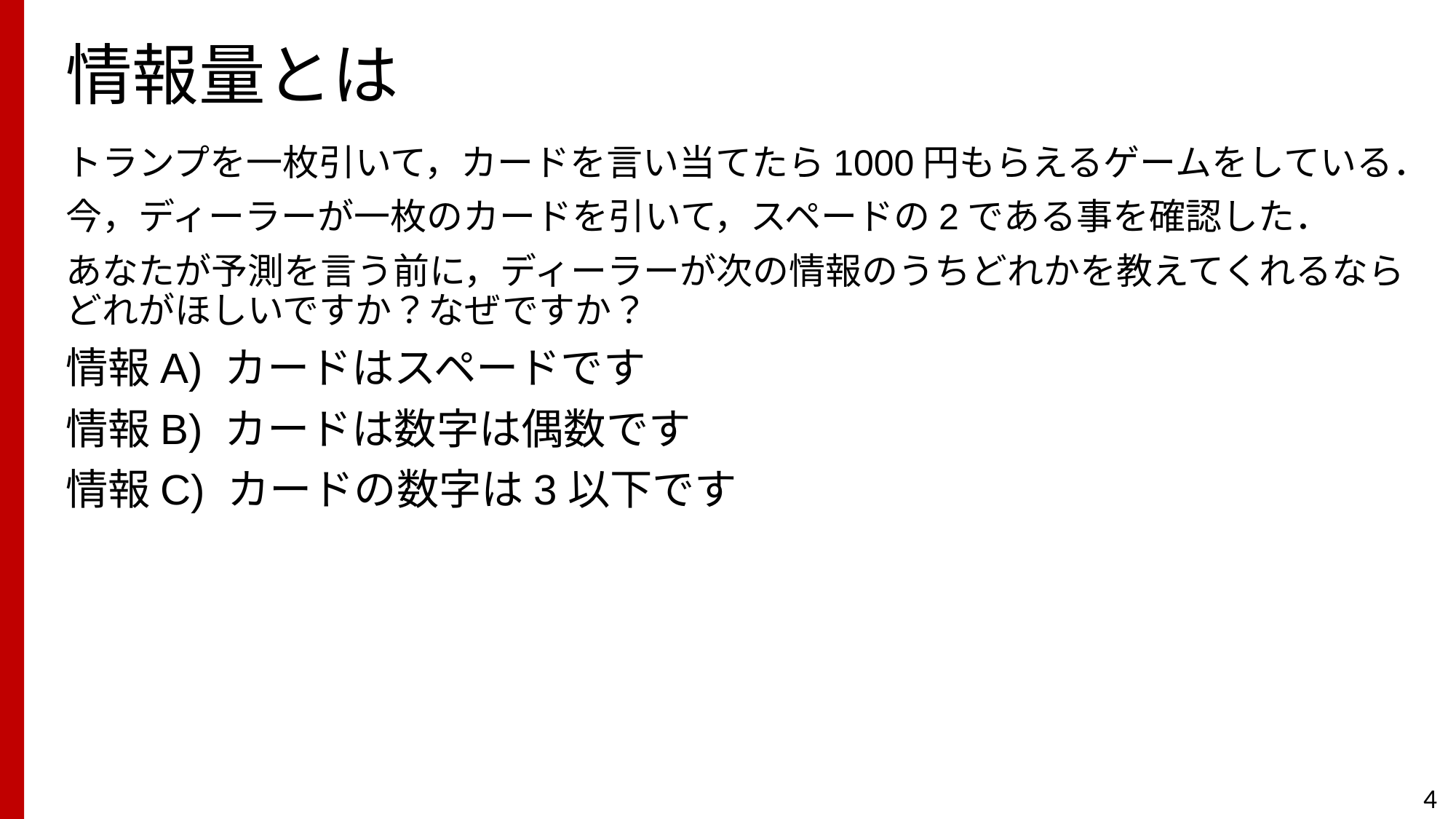

# 情報量とは
トランプを一枚引いて，カードを言い当てたら1000円もらえるゲームをしている．
今，ディーラーが一枚のカードを引いて，スペードの2である事を確認した．
あなたが予測を言う前に，ディーラーが次の情報のうちどれかを教えてくれるならどれがほしいですか？なぜですか？
情報A) カードはスペードです
情報B) カードは数字は偶数です
情報C) カードの数字は3以下です
4